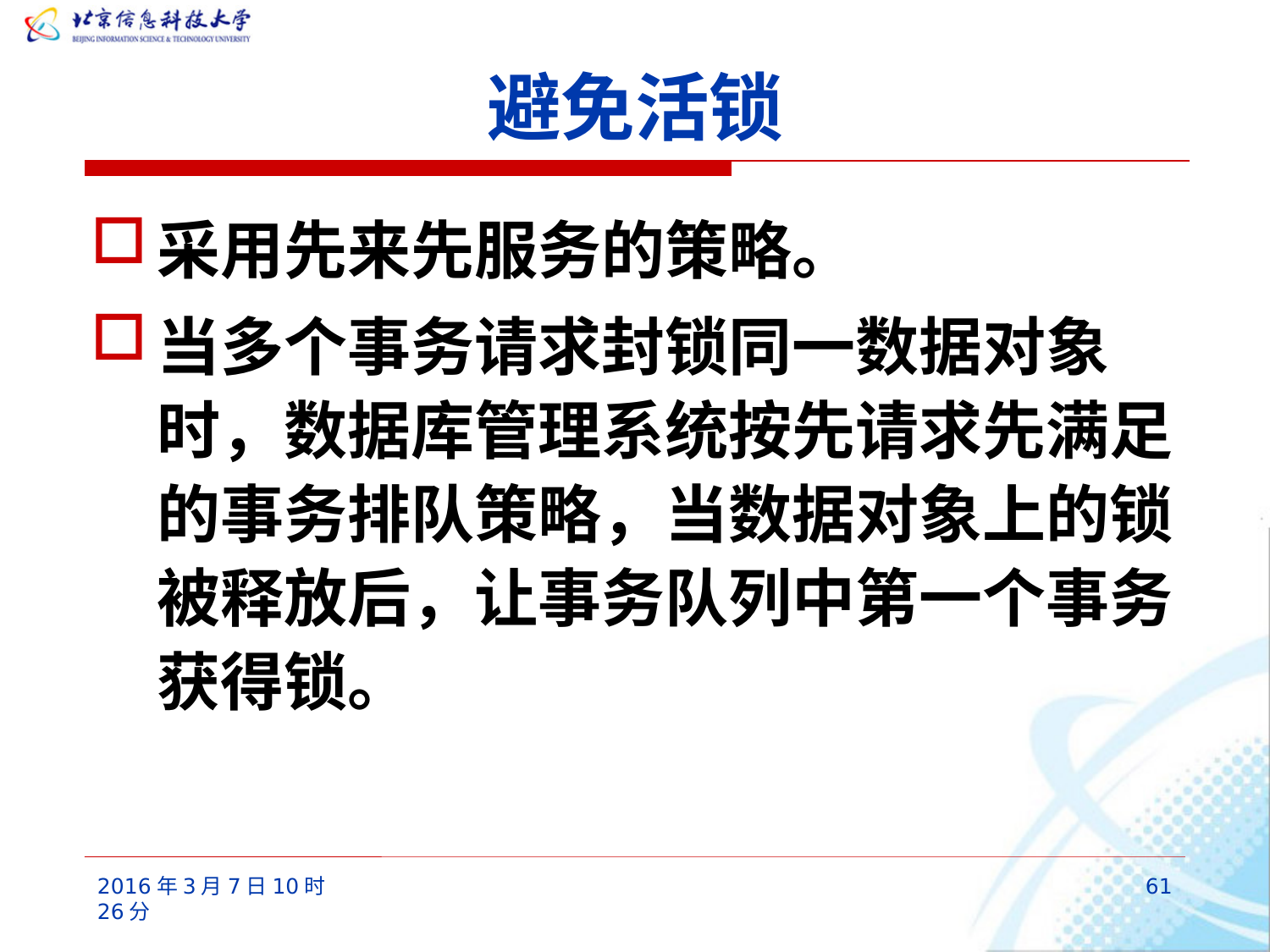

# 避免活锁
采用先来先服务的策略。
当多个事务请求封锁同一数据对象时，数据库管理系统按先请求先满足的事务排队策略，当数据对象上的锁被释放后，让事务队列中第一个事务获得锁。
2016年3月7日10时26分
61